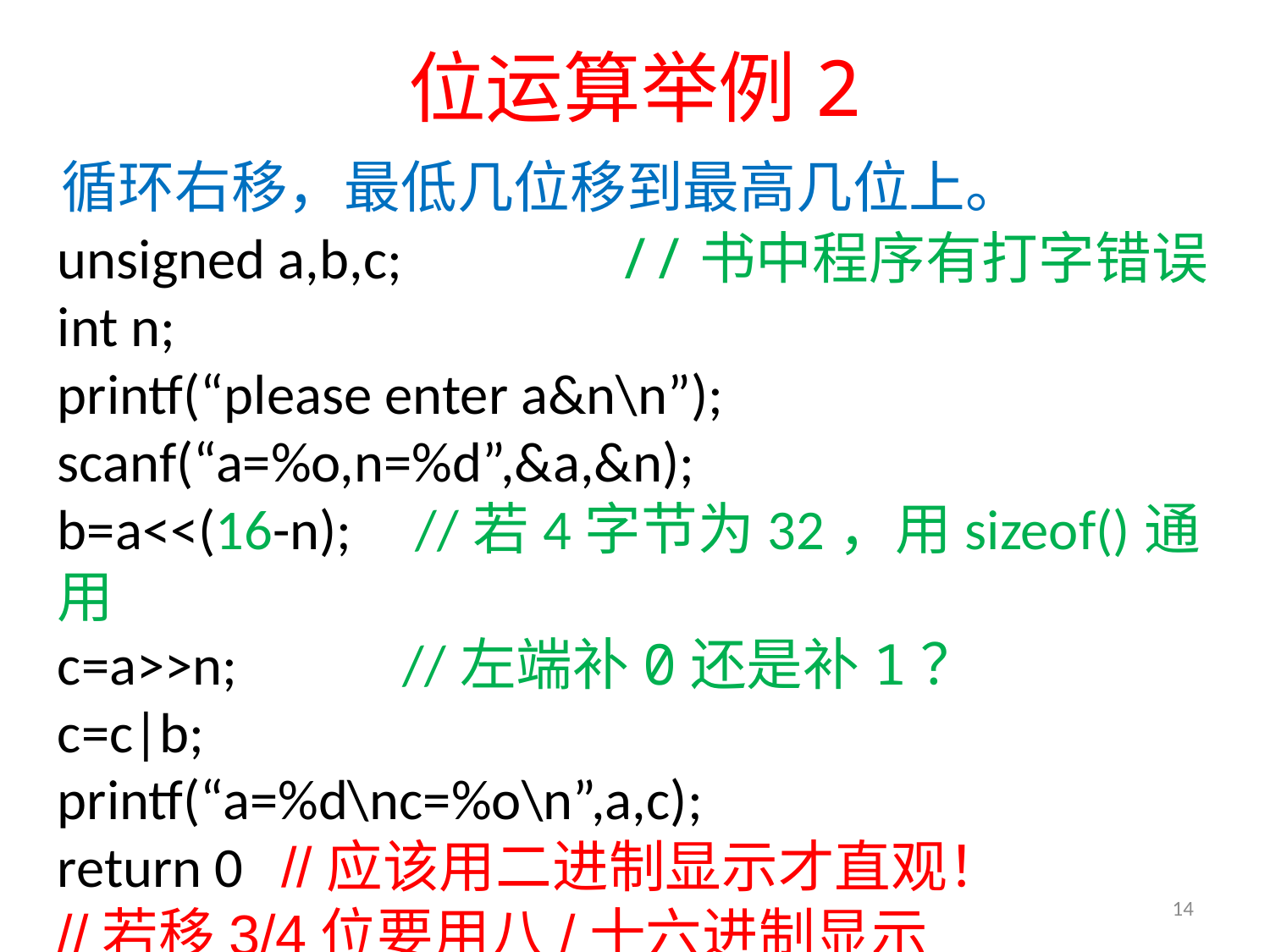

# 位运算举例2
循环右移，最低几位移到最高几位上。
unsigned a,b,c;                 //书中程序有打字错误 int n;
printf(“please enter a&n\n”);
scanf(“a=%o,n=%d”,&a,&n);
b=a<<(16-n);     //若4字节为32，用sizeof()通用
c=a>>n;             //左端补0还是补1？
c=c|b;
printf(“a=%d\nc=%o\n”,a,c);
return 0   //应该用二进制显示才直观！
//若移3/4位要用八/十六进制显示
14